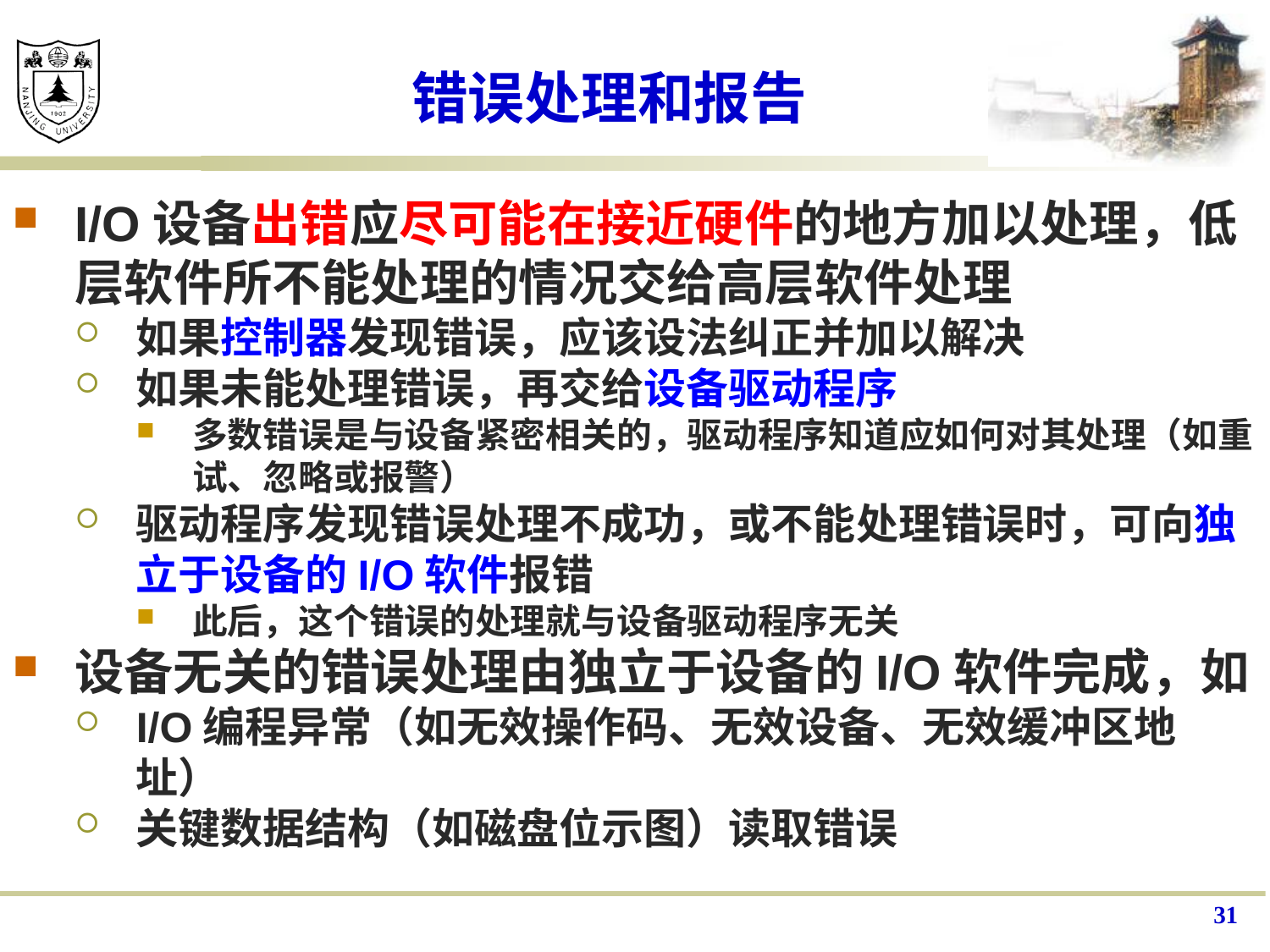

# 错误处理和报告
I/O设备出错应尽可能在接近硬件的地方加以处理，低层软件所不能处理的情况交给高层软件处理
如果控制器发现错误，应该设法纠正并加以解决
如果未能处理错误，再交给设备驱动程序
多数错误是与设备紧密相关的，驱动程序知道应如何对其处理（如重试、忽略或报警）
驱动程序发现错误处理不成功，或不能处理错误时，可向独立于设备的I/O软件报错
此后，这个错误的处理就与设备驱动程序无关
设备无关的错误处理由独立于设备的I/O软件完成，如
I/O编程异常（如无效操作码、无效设备、无效缓冲区地址）
关键数据结构（如磁盘位示图）读取错误

31